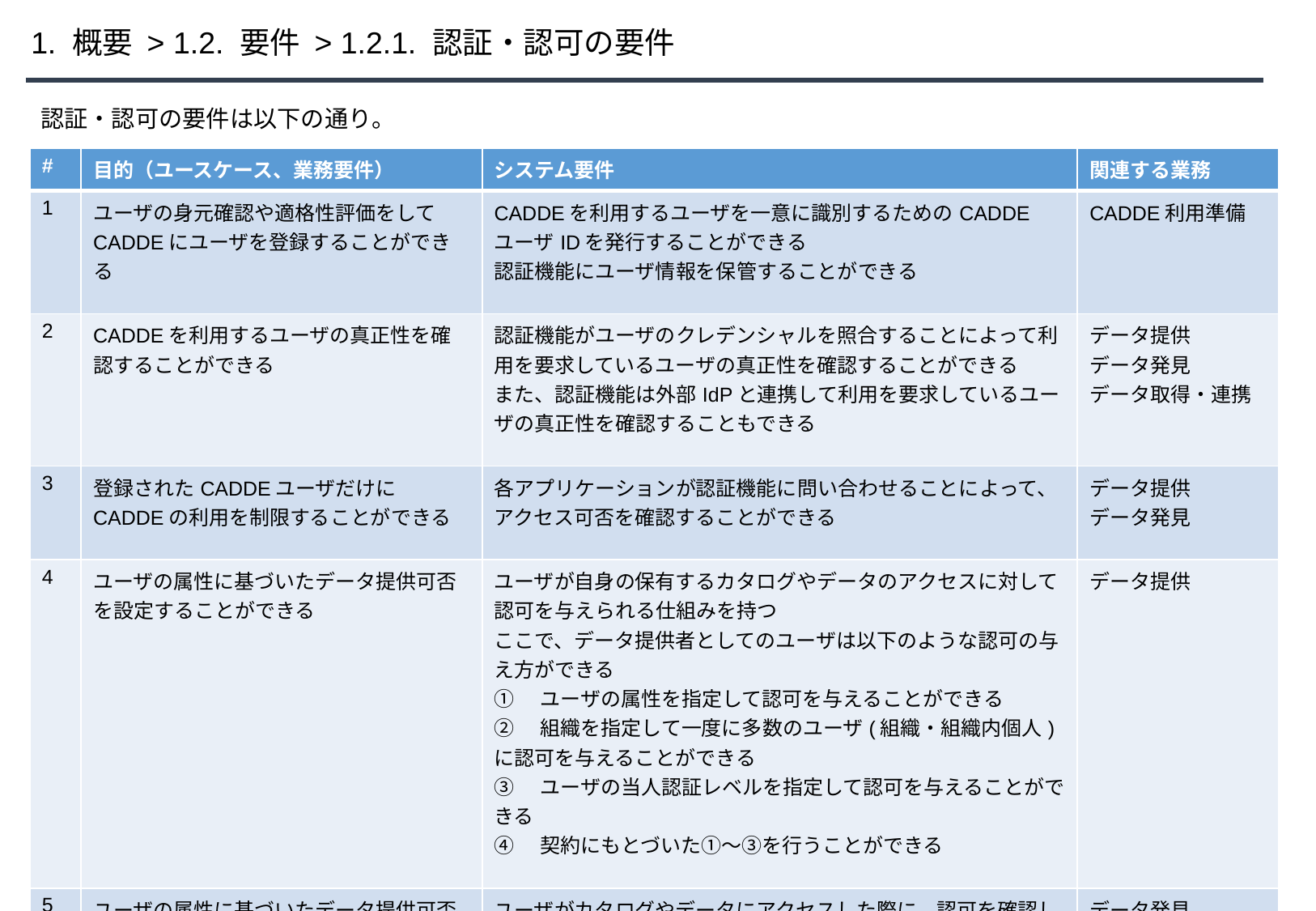

# 1. 概要 > 1.2. 要件 > 1.2.1. 認証・認可の要件
認証・認可の要件は以下の通り。
| # | 目的（ユースケース、業務要件） | システム要件 | 関連する業務 |
| --- | --- | --- | --- |
| 1 | ユーザの身元確認や適格性評価をしてCADDEにユーザを登録することができる | CADDEを利用するユーザを一意に識別するためのCADDEユーザIDを発行することができる 認証機能にユーザ情報を保管することができる | CADDE利用準備 |
| 2 | CADDEを利用するユーザの真正性を確認することができる | 認証機能がユーザのクレデンシャルを照合することによって利用を要求しているユーザの真正性を確認することができる また、認証機能は外部IdPと連携して利用を要求しているユーザの真正性を確認することもできる | データ提供 データ発見 データ取得・連携 |
| 3 | 登録されたCADDEユーザだけにCADDEの利用を制限することができる | 各アプリケーションが認証機能に問い合わせることによって、アクセス可否を確認することができる | データ提供 データ発見 |
| 4 | ユーザの属性に基づいたデータ提供可否を設定することができる | ユーザが自身の保有するカタログやデータのアクセスに対して認可を与えられる仕組みを持つ ここで、データ提供者としてのユーザは以下のような認可の与え方ができる ①　ユーザの属性を指定して認可を与えることができる ②　組織を指定して一度に多数のユーザ(組織・組織内個人)に認可を与えることができる ③　ユーザの当人認証レベルを指定して認可を与えることができる ④　契約にもとづいた①～③を行うことができる | データ提供 |
| 5 | ユーザの属性に基づいたデータ提供可否を決定することができる | ユーザがカタログやデータにアクセスした際に、認可を確認して提供可否を判断することができる | データ発見 データ取得・連携 |